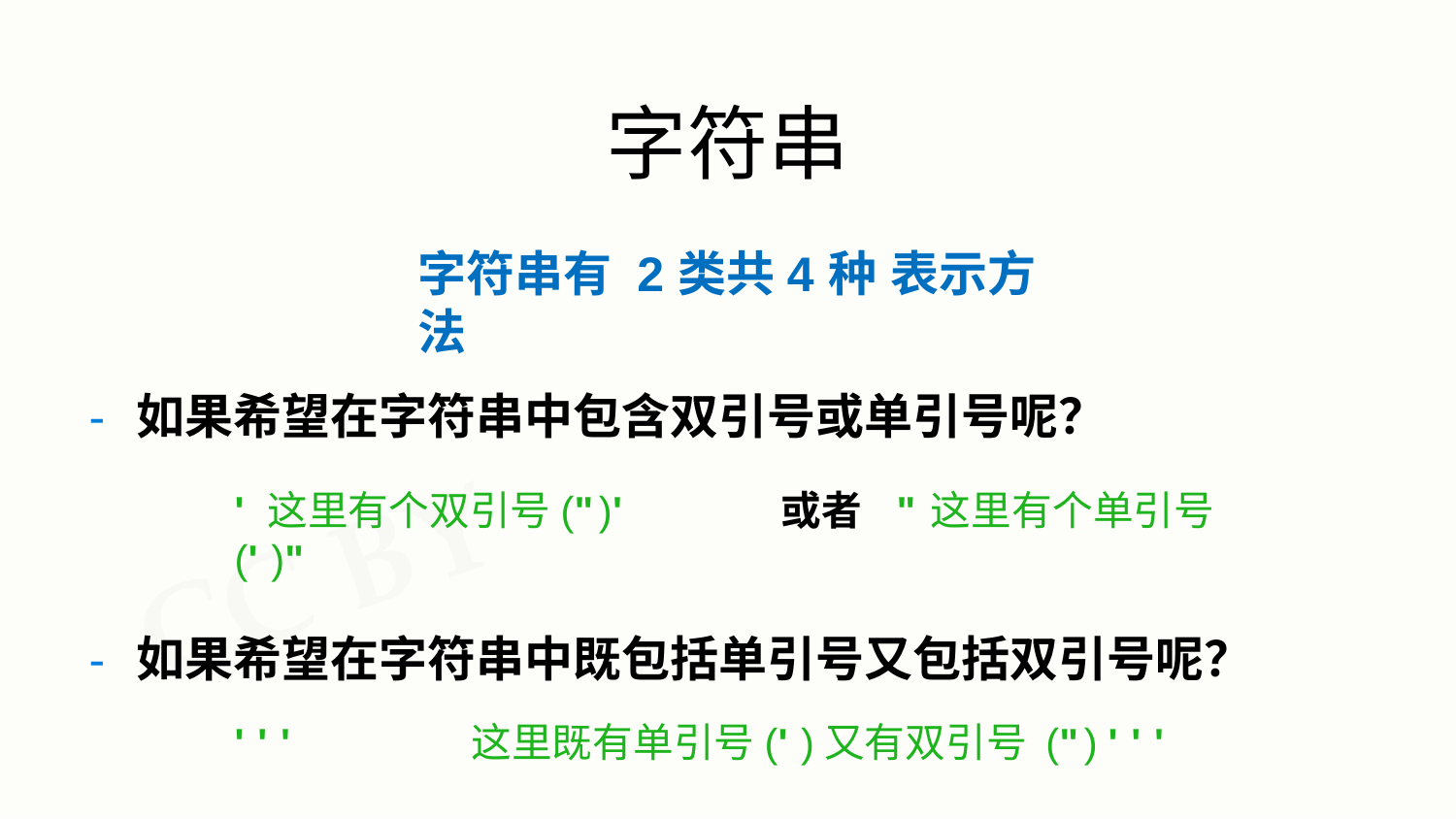

字符串
# 字符串有 2类共4种 表示方法
- 如果希望在字符串中包含双引号或单引号呢？
'这里有个双引号(")'	或者	"这里有个单引号(')"

- 如果希望在字符串中既包括单引号又包括双引号呢？
'''	这里既有单引号(')又有双引号 (")	'''